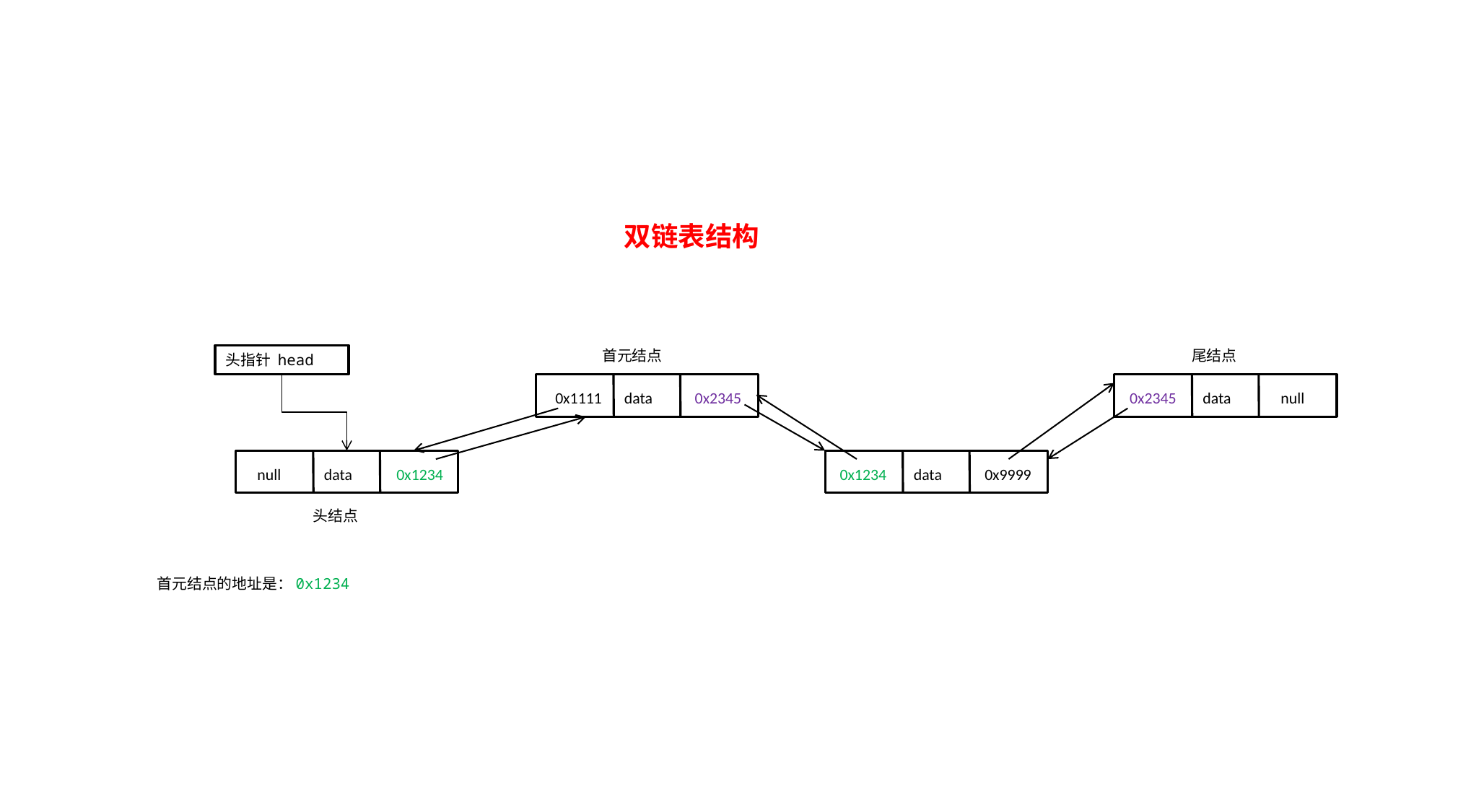

双链表结构
首元结点
尾结点
头指针 head

0x1111
data
0x2345
0x2345
data
null

null
data
0x1234
0x1234
data
0x9999
头结点
首元结点的地址是：0x1234